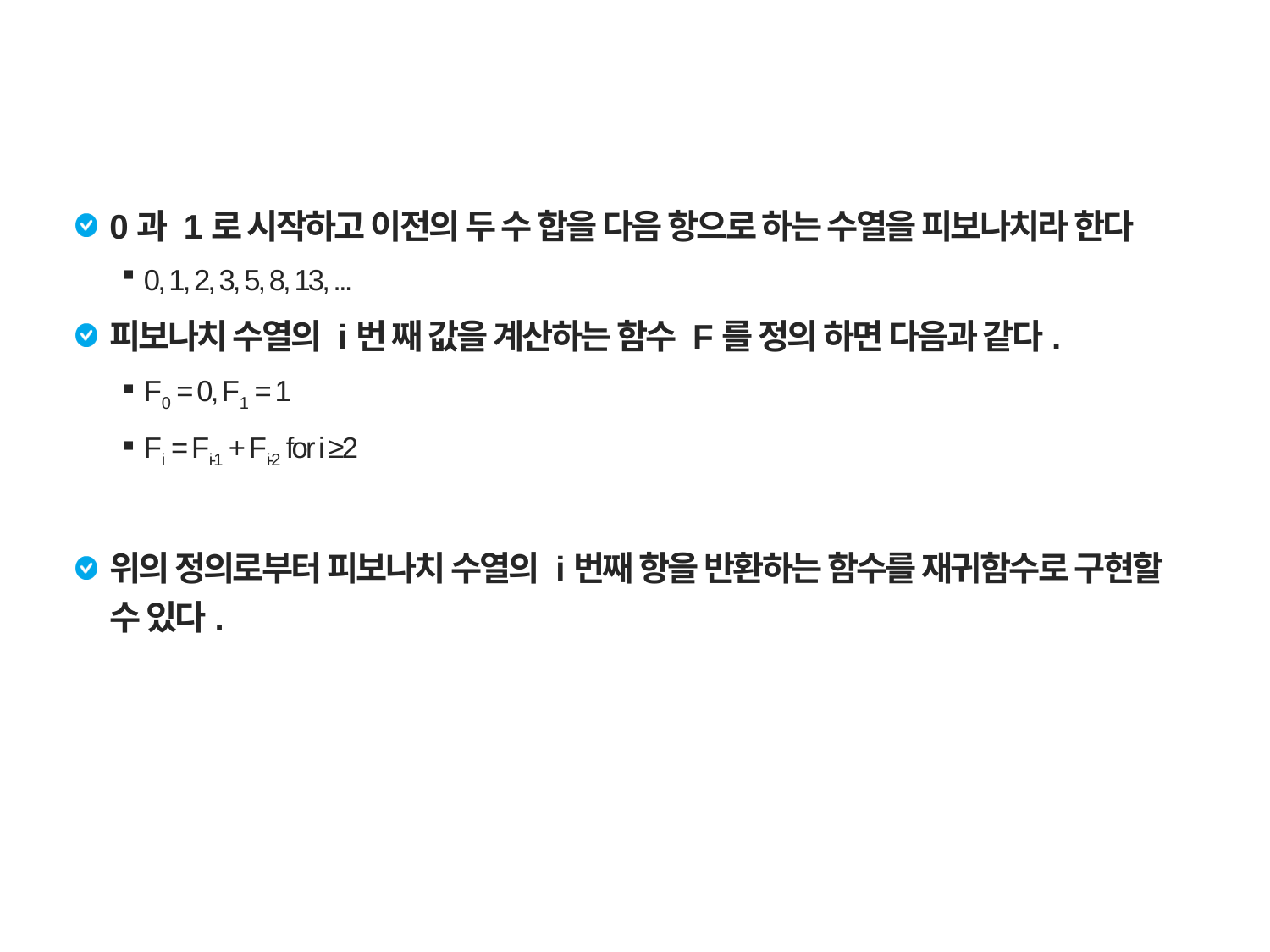

재귀호출
0과 1로 시작하고 이전의 두 수 합을 다음 항으로 하는 수열을 피보나치라 한다
0, 1, 2, 3, 5, 8, 13, ...
피보나치 수열의 i번 째 값을 계산하는 함수 F를 정의 하면 다음과 같다.
F0 = 0, F1 = 1
Fi = Fi-1 + Fi-2 for i ≥2

위의 정의로부터 피보나치 수열의 i번째 항을 반환하는 함수를 재귀함수로 구현할 수 있다.